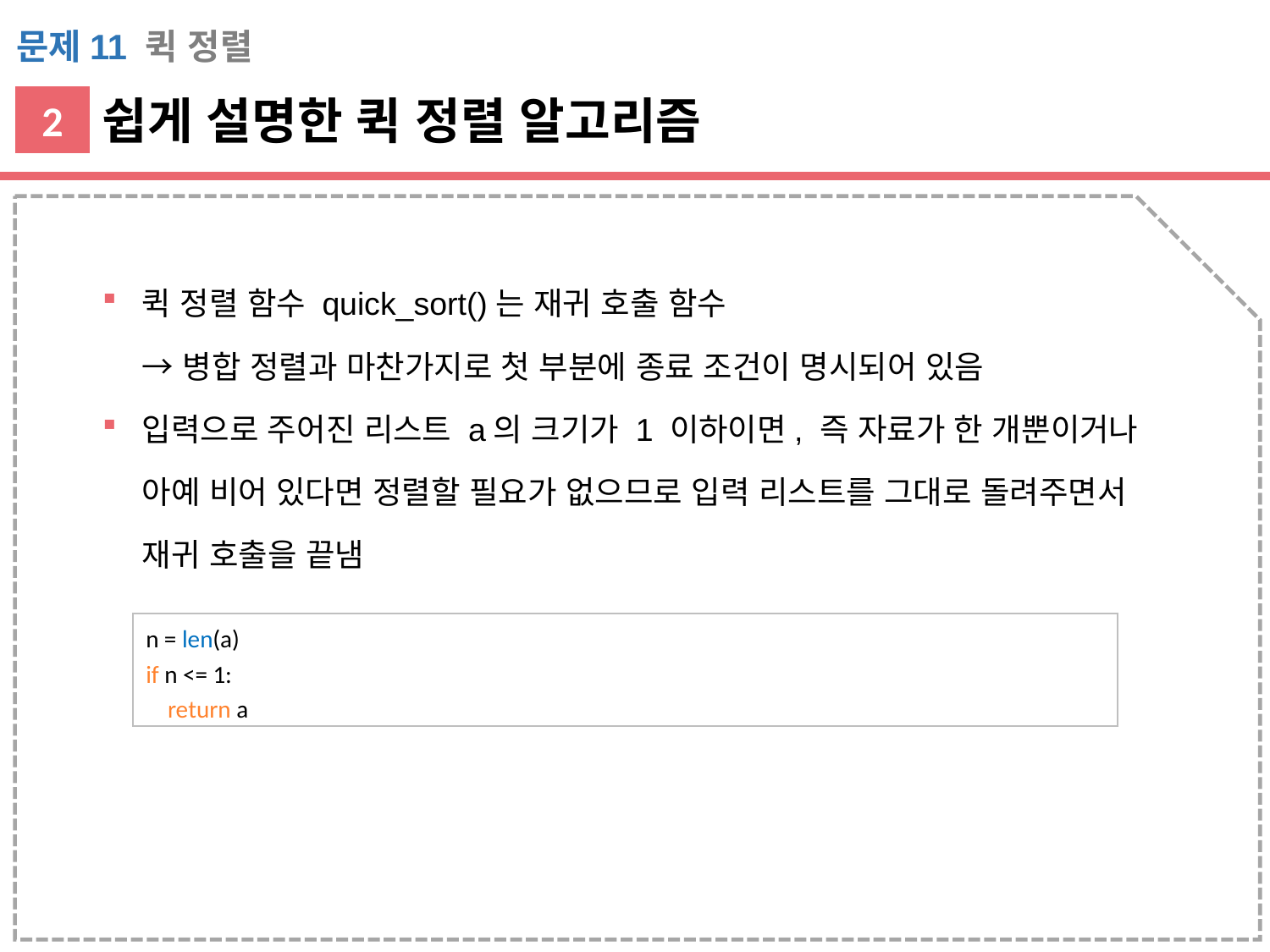

문제11 퀵 정렬
쉽게 설명한 퀵 정렬 알고리즘
2

퀵 정렬 함수 quick_sort()는 재귀 호출 함수
→ 병합 정렬과 마찬가지로 첫 부분에 종료 조건이 명시되어 있음
입력으로 주어진 리스트 a의 크기가 1 이하이면, 즉 자료가 한 개뿐이거나 아예 비어 있다면 정렬할 필요가 없으므로 입력 리스트를 그대로 돌려주면서 재귀 호출을 끝냄
n = len(a)
if n <= 1:
    return a